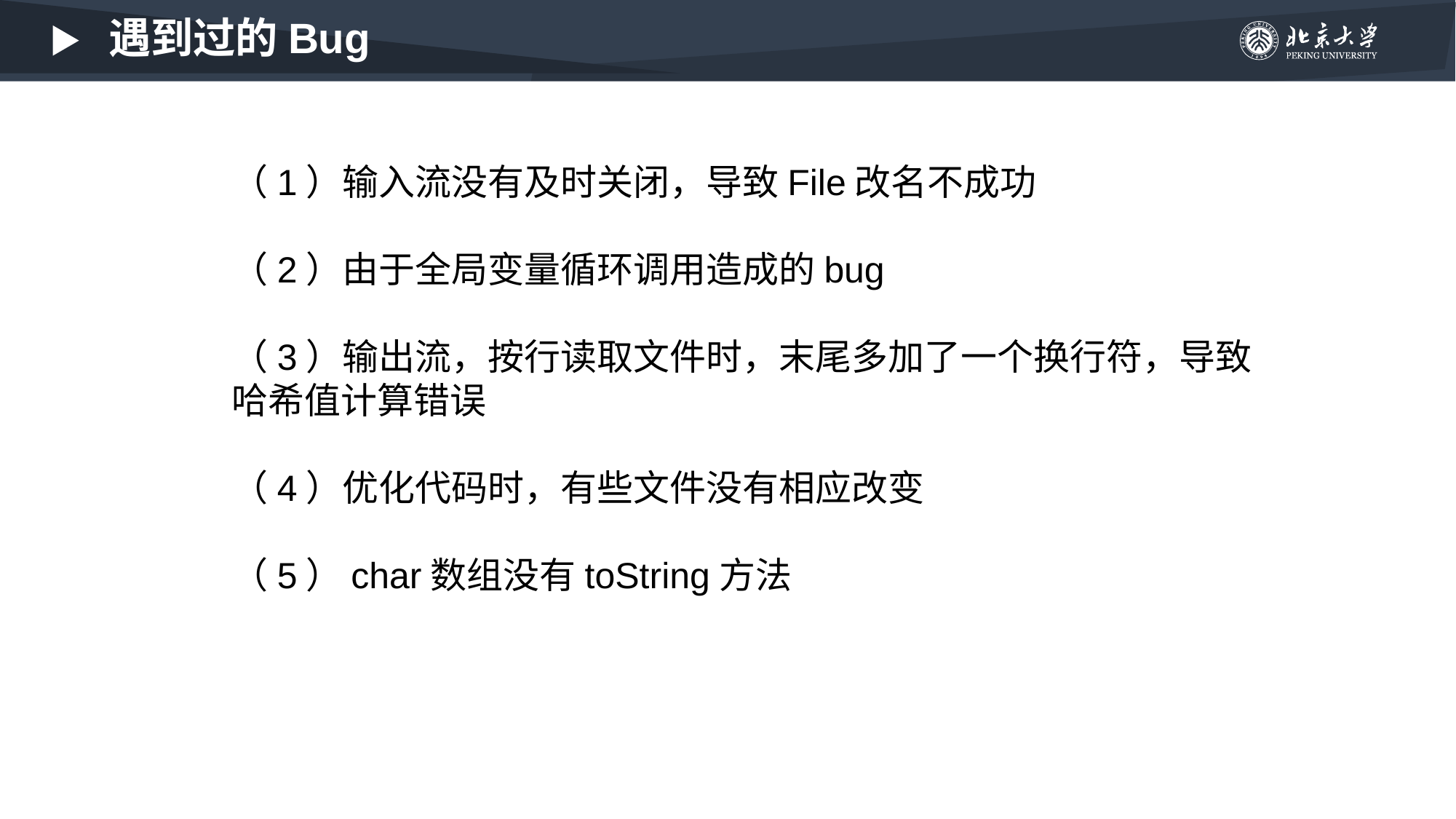

遇到过的Bug
（1）输入流没有及时关闭，导致File改名不成功

（2）由于全局变量循环调用造成的bug

（3）输出流，按行读取文件时，末尾多加了一个换行符，导致哈希值计算错误

（4）优化代码时，有些文件没有相应改变

（5）char数组没有toString方法